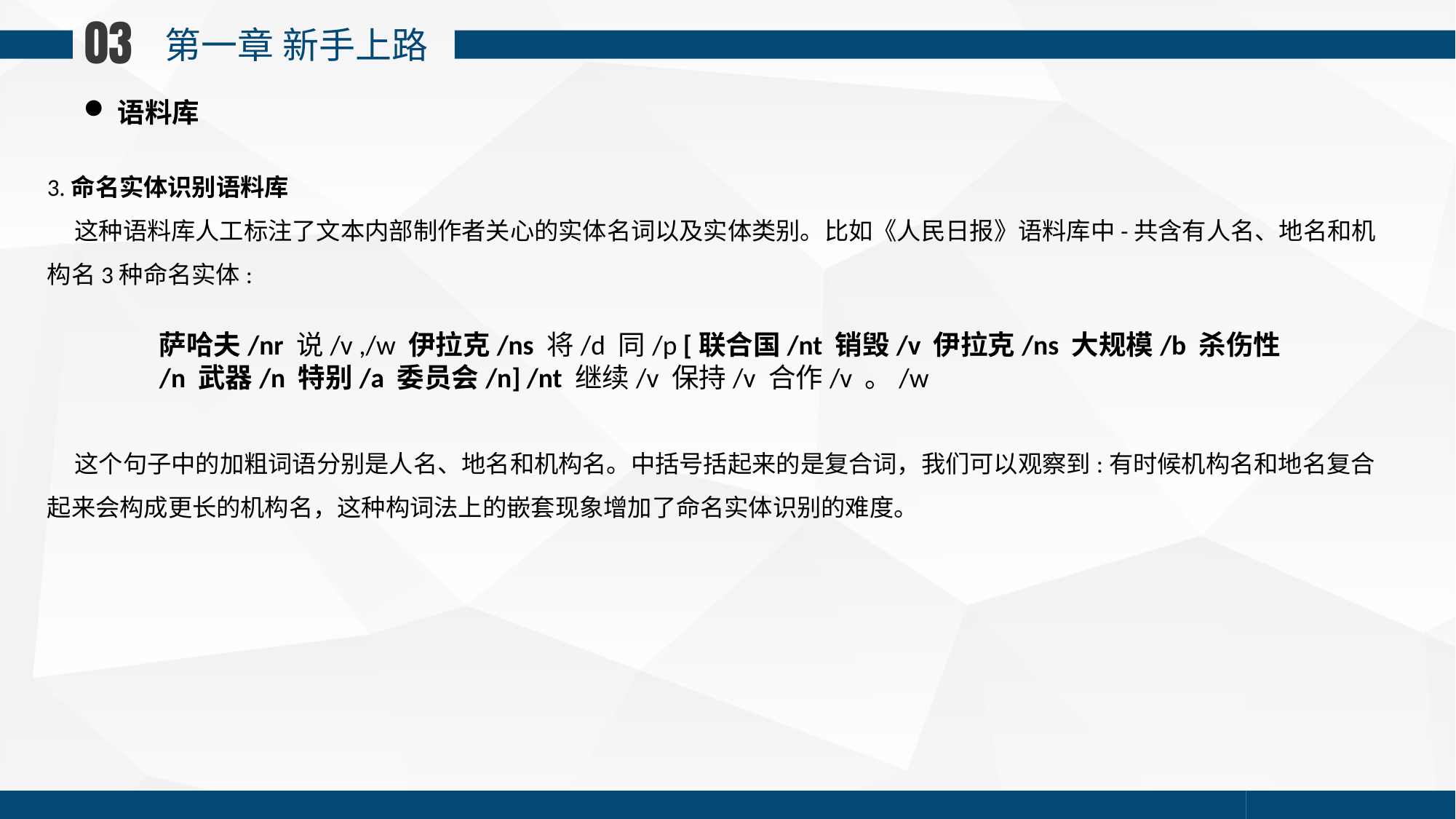

03
 第一章 新手上路

语料库
3.命名实体识别语料库
    这种语料库人工标注了文本内部制作者关心的实体名词以及实体类别。比如《人民日报》语料库中-共含有人名、地名和机构名3种命名实体:
萨哈夫/nr 说/v ,/w 伊拉克/ns 将/d 同/p [联合国/nt 销毁/v 伊拉克/ns 大规模/b 杀伤性/n 武器/n 特别/a 委员会/n] /nt 继续/v 保持/v 合作/v 。/w
    这个句子中的加粗词语分别是人名、地名和机构名。中括号括起来的是复合词，我们可以观察到:有时候机构名和地名复合起来会构成更长的机构名，这种构词法上的嵌套现象增加了命名实体识别的难度。